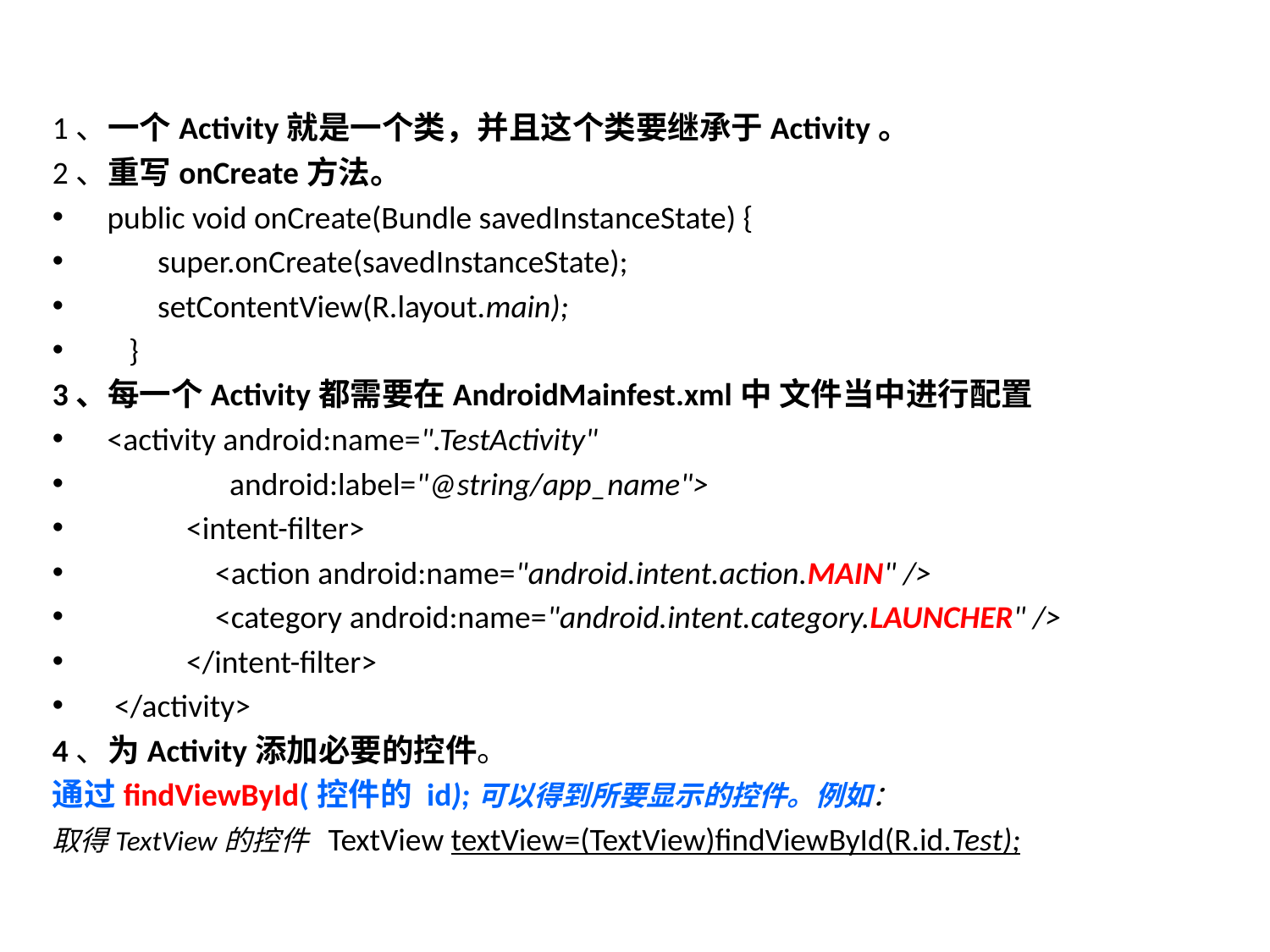

1、一个Activity就是一个类，并且这个类要继承于Activity。
2、重写onCreate方法。
 public void onCreate(Bundle savedInstanceState) {
        super.onCreate(savedInstanceState);
        setContentView(R.layout.main);
    }
3、每一个Activity都需要在AndroidMainfest.xml中 文件当中进行配置
 <activity android:name=".TestActivity"
                  android:label="@string/app_name">
            <intent-filter>
                <action android:name="android.intent.action.MAIN" />
                <category android:name="android.intent.category.LAUNCHER" />
            </intent-filter>
  </activity>
4、为Activity添加必要的控件。
通过findViewById(控件的 id);可以得到所要显示的控件。例如：
取得TextView的控件  TextView textView=(TextView)findViewById(R.id.Test);